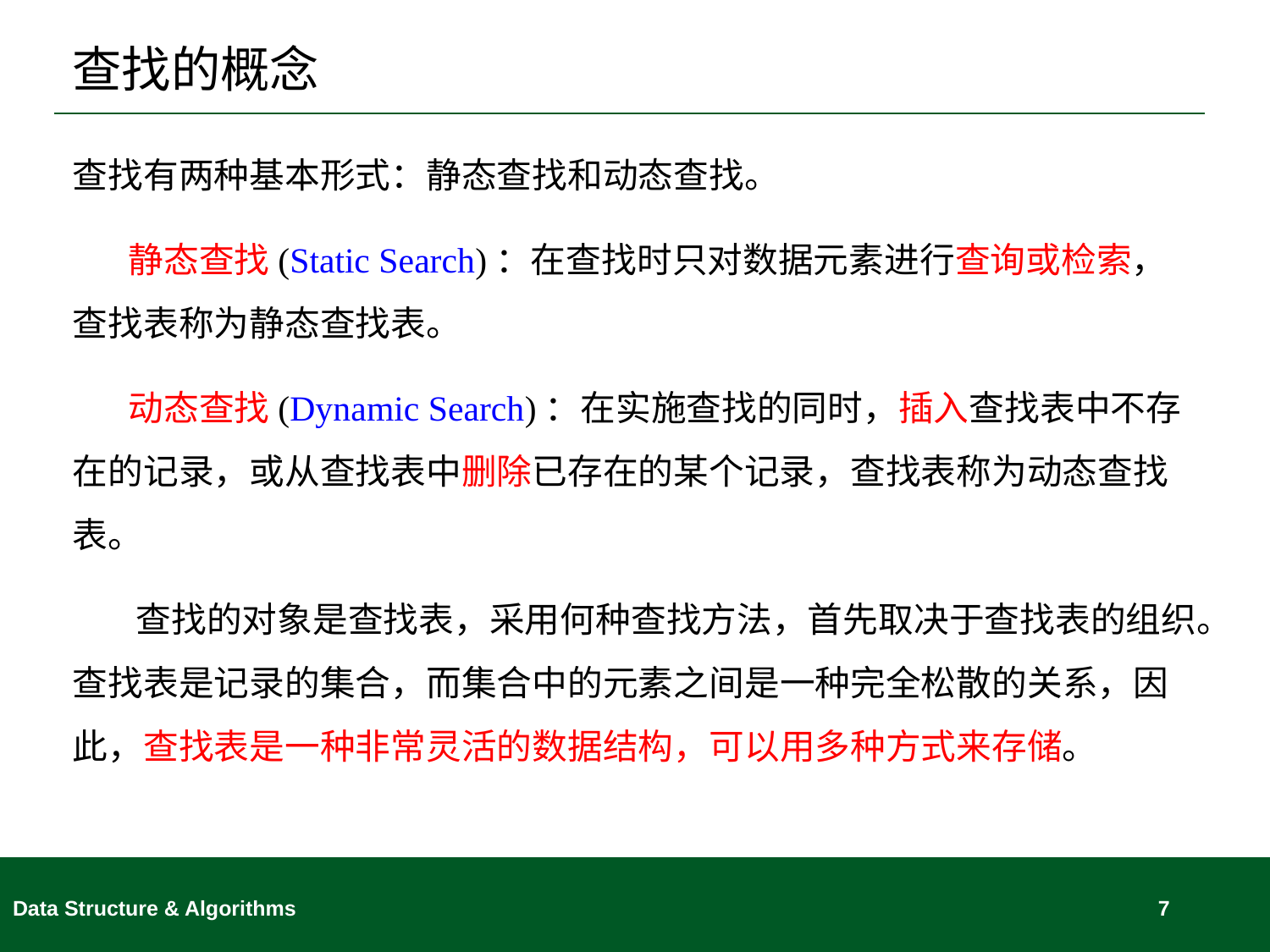

# 查找的概念
查找有两种基本形式：静态查找和动态查找。
      静态查找(Static Search)：在查找时只对数据元素进行查询或检索，查找表称为静态查找表。
      动态查找(Dynamic Search)：在实施查找的同时，插入查找表中不存在的记录，或从查找表中删除已存在的某个记录，查找表称为动态查找表。
       查找的对象是查找表，采用何种查找方法，首先取决于查找表的组织。查找表是记录的集合，而集合中的元素之间是一种完全松散的关系，因此，查找表是一种非常灵活的数据结构，可以用多种方式来存储。
Data Structure & Algorithms
7